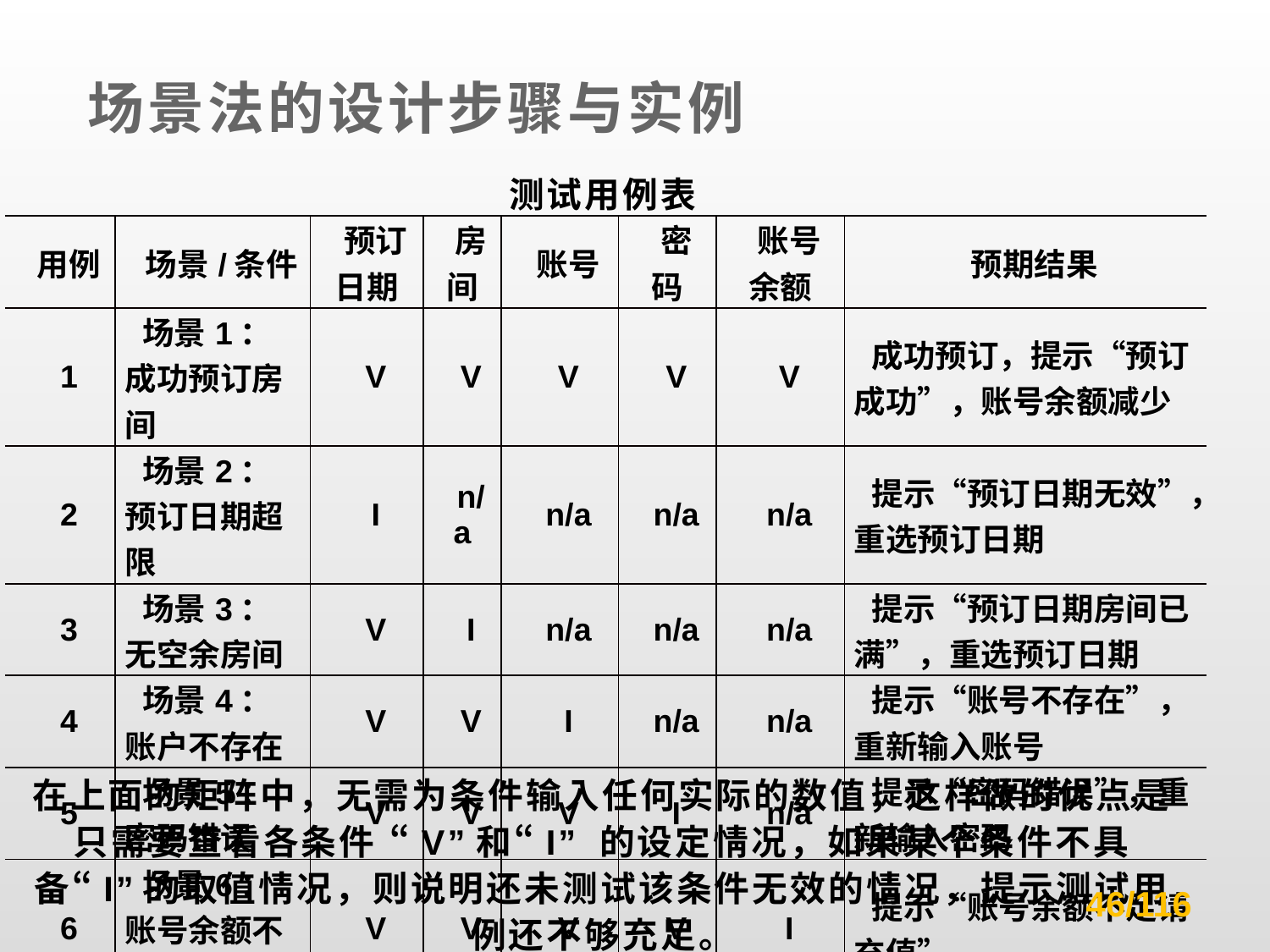

# 场景法的设计步骤与实例
测试用例表

在上面的矩阵中，无需为条件输入任何实际的数值，这样做的优点是只需要查看各条件 “V”和“I” 的设定情况，如果某个条件不具备“I”的取值情况，则说明还未测试该条件无效的情况，提示测试用例还不够充足。

| 用例 | 场景/条件 | 预订日期 | 房间 | 账号 | 密码 | 账号余额 | 预期结果 |
| --- | --- | --- | --- | --- | --- | --- | --- |
| 1 | 场景1：成功预订房间 | V | V | V | V | V | 成功预订，提示“预订成功”，账号余额减少 |
| 2 | 场景2：预订日期超限 | I | n/a | n/a | n/a | n/a | 提示“预订日期无效”，重选预订日期 |
| 3 | 场景3：无空余房间 | V | I | n/a | n/a | n/a | 提示“预订日期房间已满”，重选预订日期 |
| 4 | 场景4：账户不存在 | V | V | I | n/a | n/a | 提示“账号不存在”，重新输入账号 |
| 5 | 场景5：密码错误 | V | V | V | I | n/a | 提示“密码错误”，重新输入密码 |
| 6 | 场景6：账号余额不足 | V | V | V | V | I | 提示“账号余额不足请充值” |
46/116